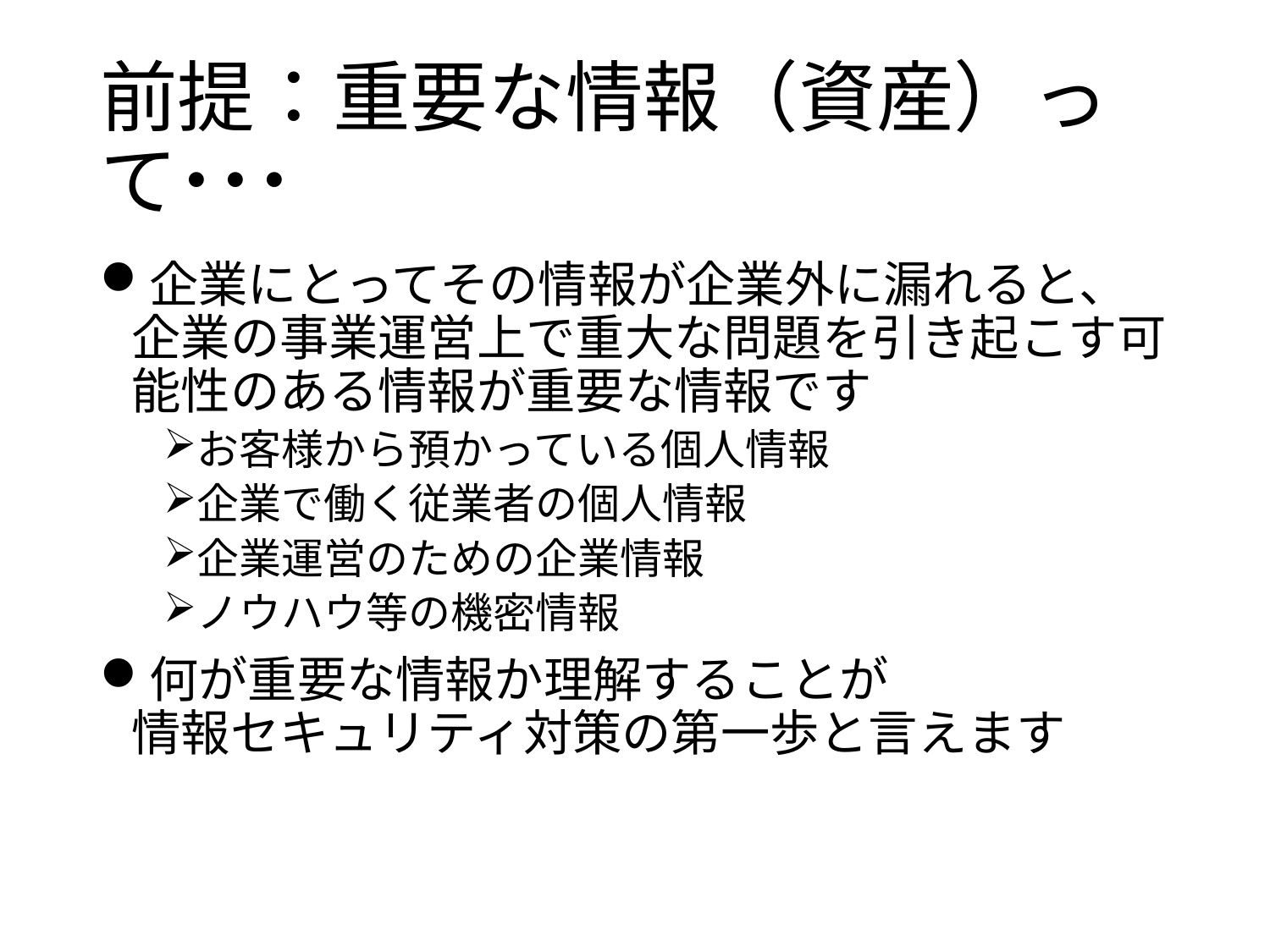

# 前提：重要な情報（資産）って･･･
企業にとってその情報が企業外に漏れると、企業の事業運営上で重大な問題を引き起こす可能性のある情報が重要な情報です
お客様から預かっている個人情報
企業で働く従業者の個人情報
企業運営のための企業情報
ノウハウ等の機密情報
何が重要な情報か理解することが
情報セキュリティ対策の第一歩と言えます